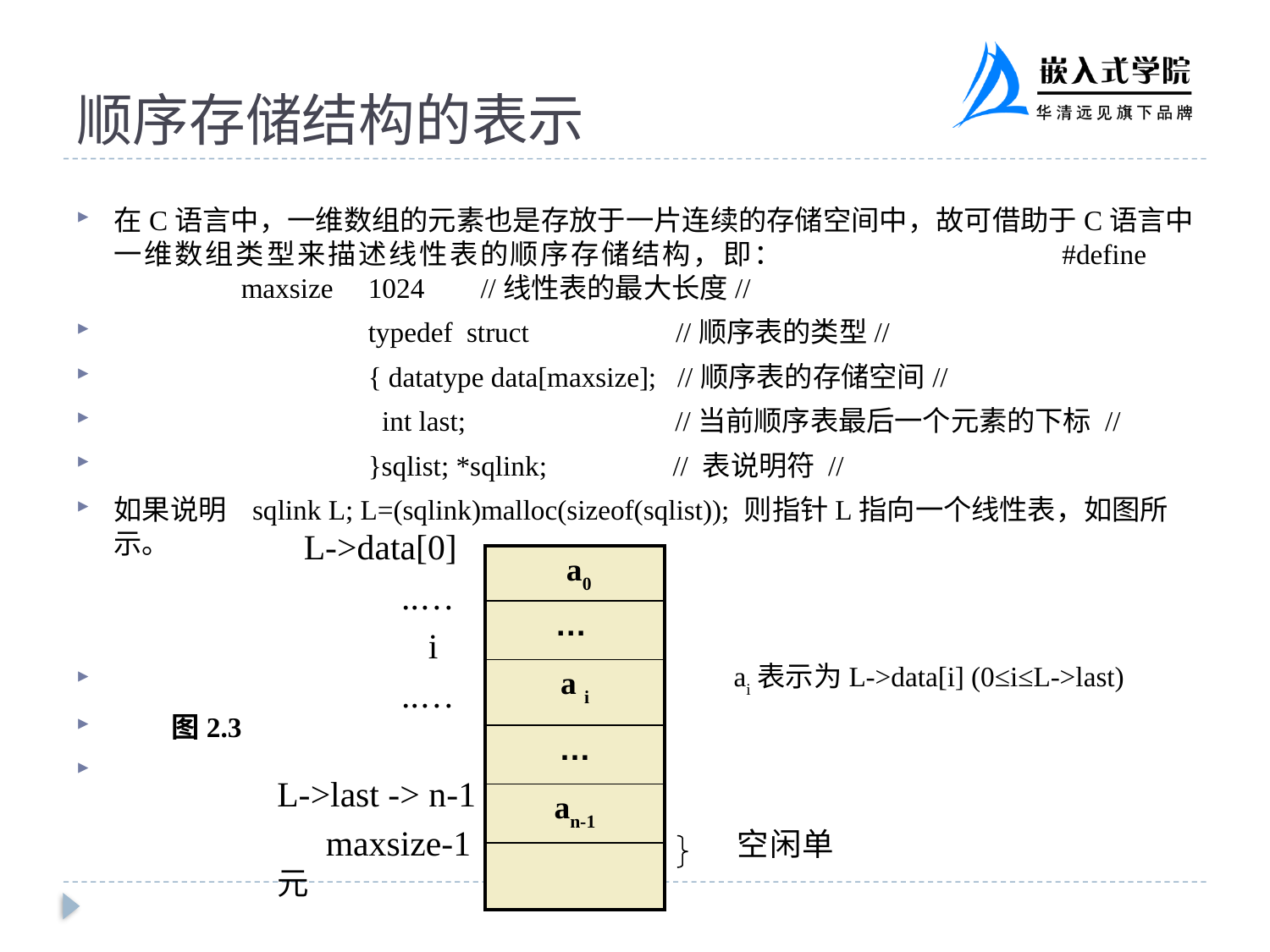

# 顺序存储结构的表示
在C语言中，一维数组的元素也是存放于一片连续的存储空间中，故可借助于C语言中一维数组类型来描述线性表的顺序存储结构，即：			#define  		maxsize	1024        //线性表的最大长度//
		typedef  struct                     //顺序表的类型//
		{ datatype data[maxsize];   //顺序表的存储空间//
		  int last;                              //当前顺序表最后一个元素的下标 //
		}sqlist; *sqlink;                  // 表说明符 //
如果说明   sqlink L; L=(sqlink)malloc(sizeof(sqlist)); 则指针L指向一个线性表，如图所示。

				                ai表示为L->data[i] (0≤i≤L->last)
        图2.3

   L->data[0]
              ..…
                 i
              ..…

L->last -> n-1
     maxsize-1                             空闲单元

| a0 |
| --- |
| … |
| a i |
| … |
| an-1 |
|  |
51